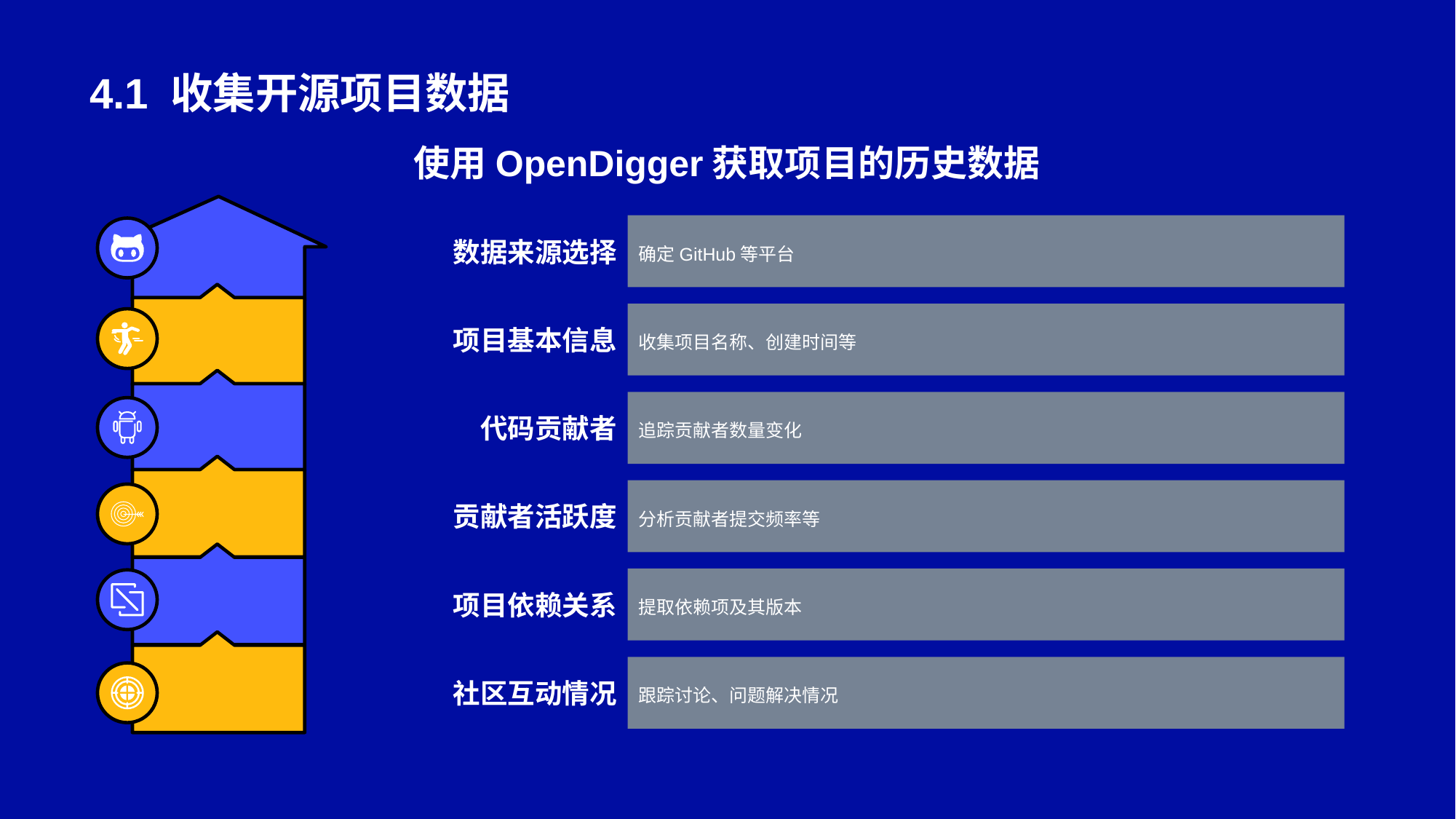

# 4.1 收集开源项目数据
使用OpenDigger获取项目的历史数据

数据来源选择
确定GitHub等平台

项目基本信息
收集项目名称、创建时间等

代码贡献者
追踪贡献者数量变化

贡献者活跃度
分析贡献者提交频率等

项目依赖关系
提取依赖项及其版本

社区互动情况
跟踪讨论、问题解决情况